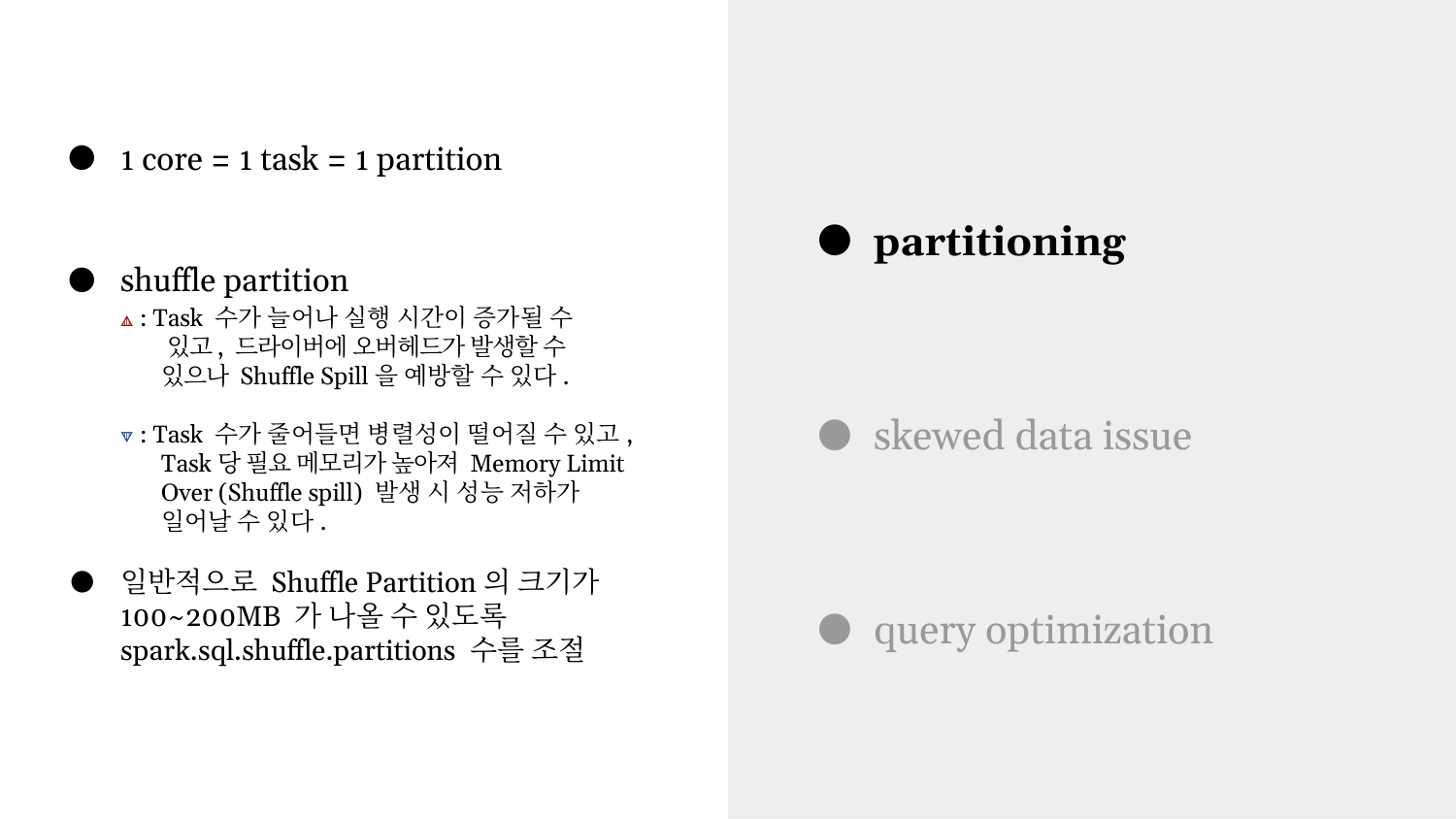

# 1 core = 1 task = 1 partition
shuffle partition
🔼 : Task 수가 늘어나 실행 시간이 증가될 수
       있고, 드라이버에 오버헤드가 발생할 수
       있으나 Shuffle Spill을 예방할 수 있다.
🔽 : Task 수가 줄어들면 병렬성이 떨어질 수 있고,
       Task당 필요 메모리가 높아져 Memory Limit
       Over (Shuffle spill) 발생 시 성능 저하가
       일어날 수 있다.
일반적으로 Shuffle Partition의 크기가 100~200MB 가 나올 수 있도록 spark.sql.shuffle.partitions 수를 조절
partitioning

skewed data issue

query optimization